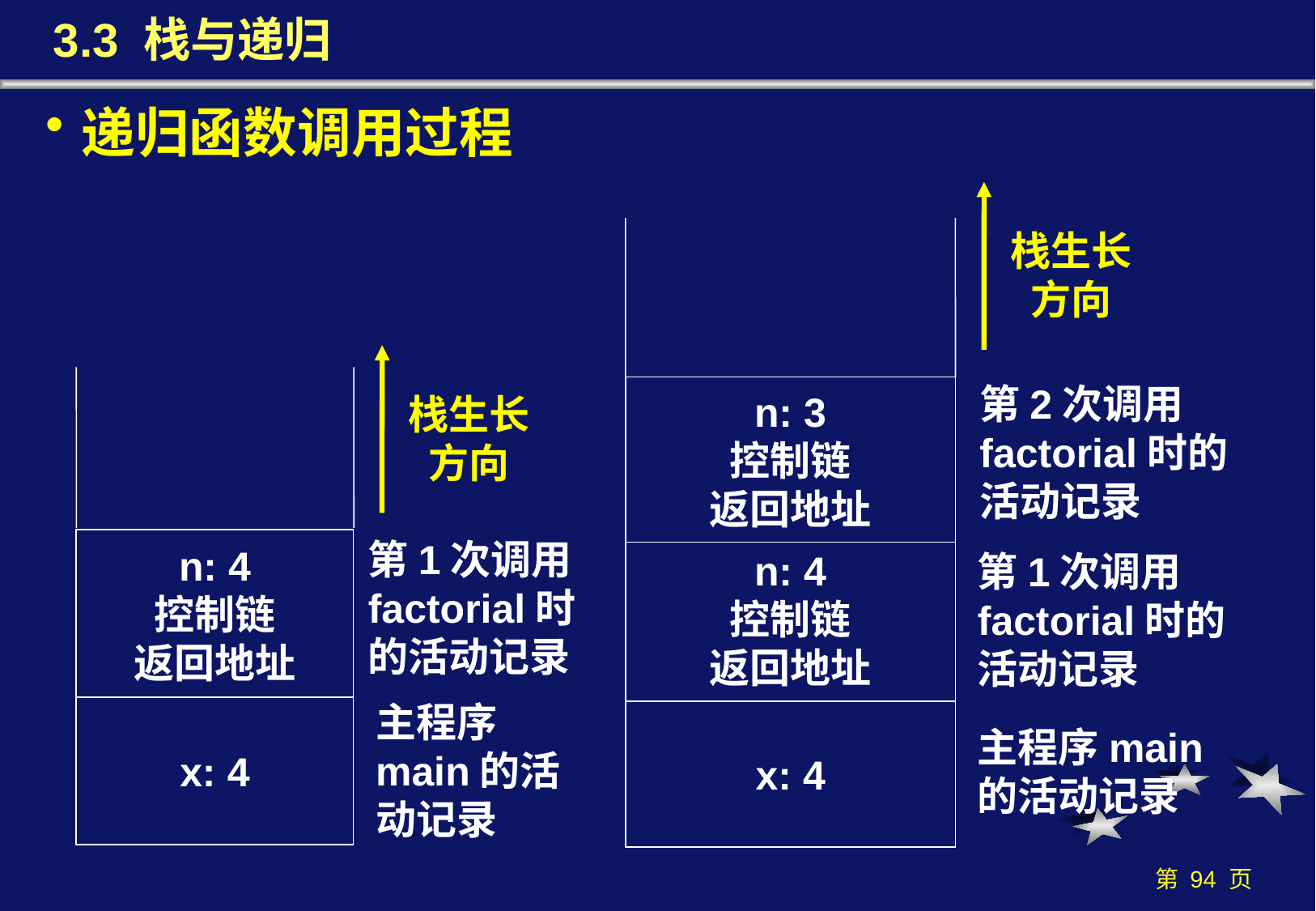

# 3.3 栈与递归
递归函数调用过程

第2次调用factorial时的活动记录
n: 3
控制链
返回地址
n: 4
控制链
返回地址
第1次调用factorial时的活动记录
x: 4
主程序main的活动记录
栈生长方向

第1次调用factorial时的活动记录
n: 4
控制链
返回地址
主程序main的活动记录
x: 4
栈生长方向